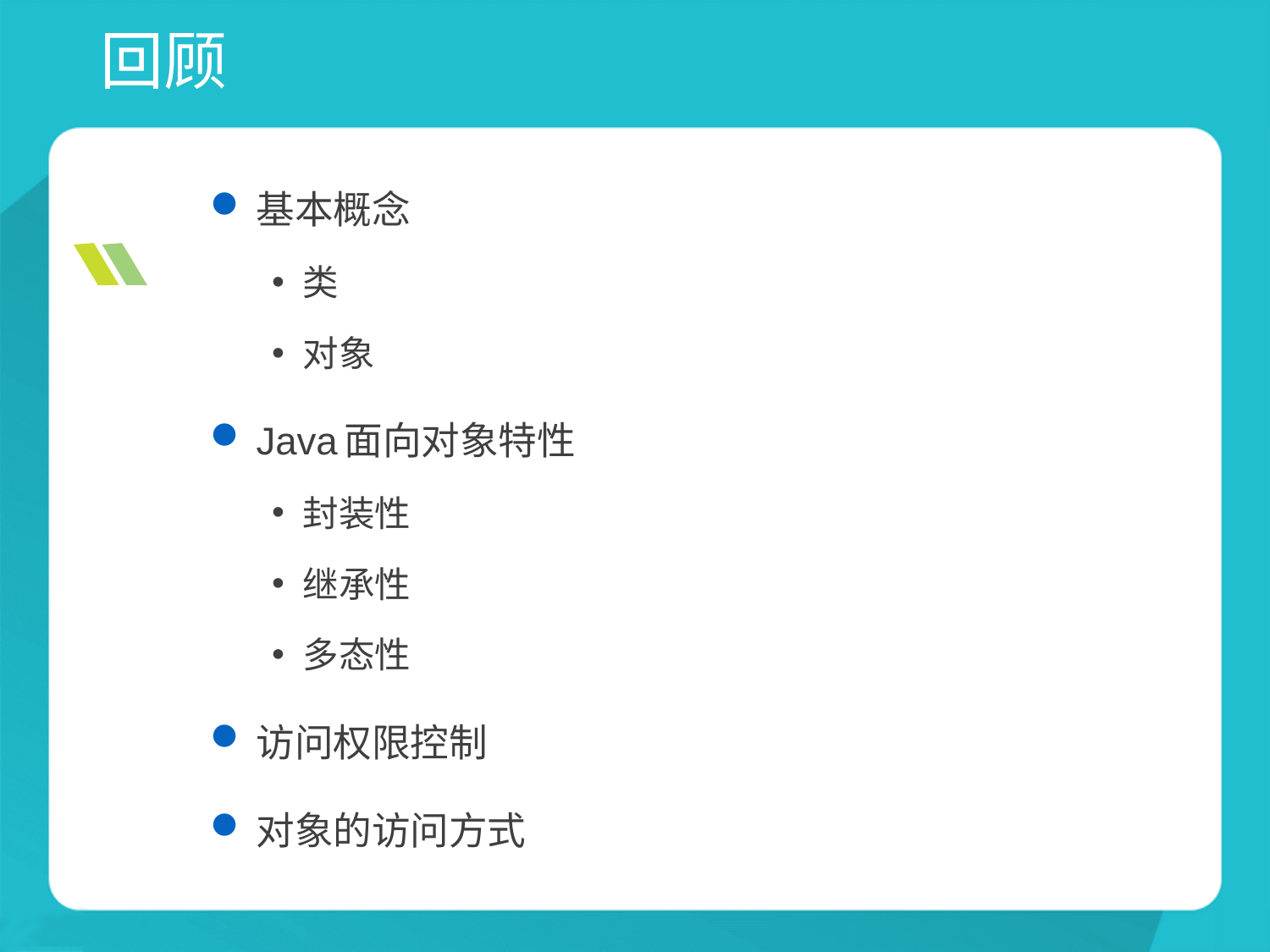

# 回顾
基本概念
类
对象
Java面向对象特性
封装性
继承性
多态性
访问权限控制
对象的访问方式